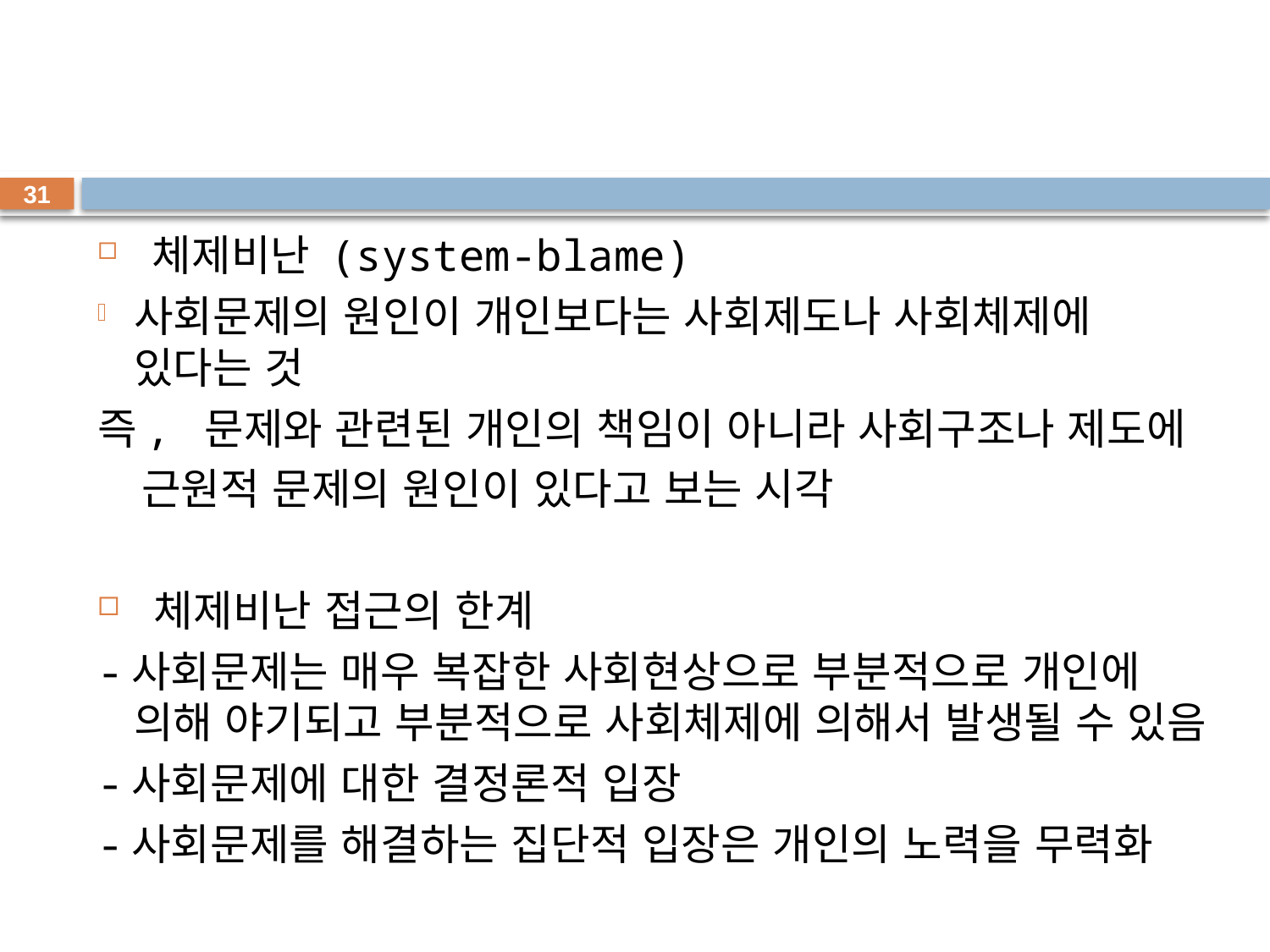

#
31
 체제비난 (system-blame)
사회문제의 원인이 개인보다는 사회제도나 사회체제에 있다는 것
즉, 문제와 관련된 개인의 책임이 아니라 사회구조나 제도에
   근원적 문제의 원인이 있다고 보는 시각

 체제비난 접근의 한계
-사회문제는 매우 복잡한 사회현상으로 부분적으로 개인에 의해 야기되고 부분적으로 사회체제에 의해서 발생될 수 있음
-사회문제에 대한 결정론적 입장
-사회문제를 해결하는 집단적 입장은 개인의 노력을 무력화